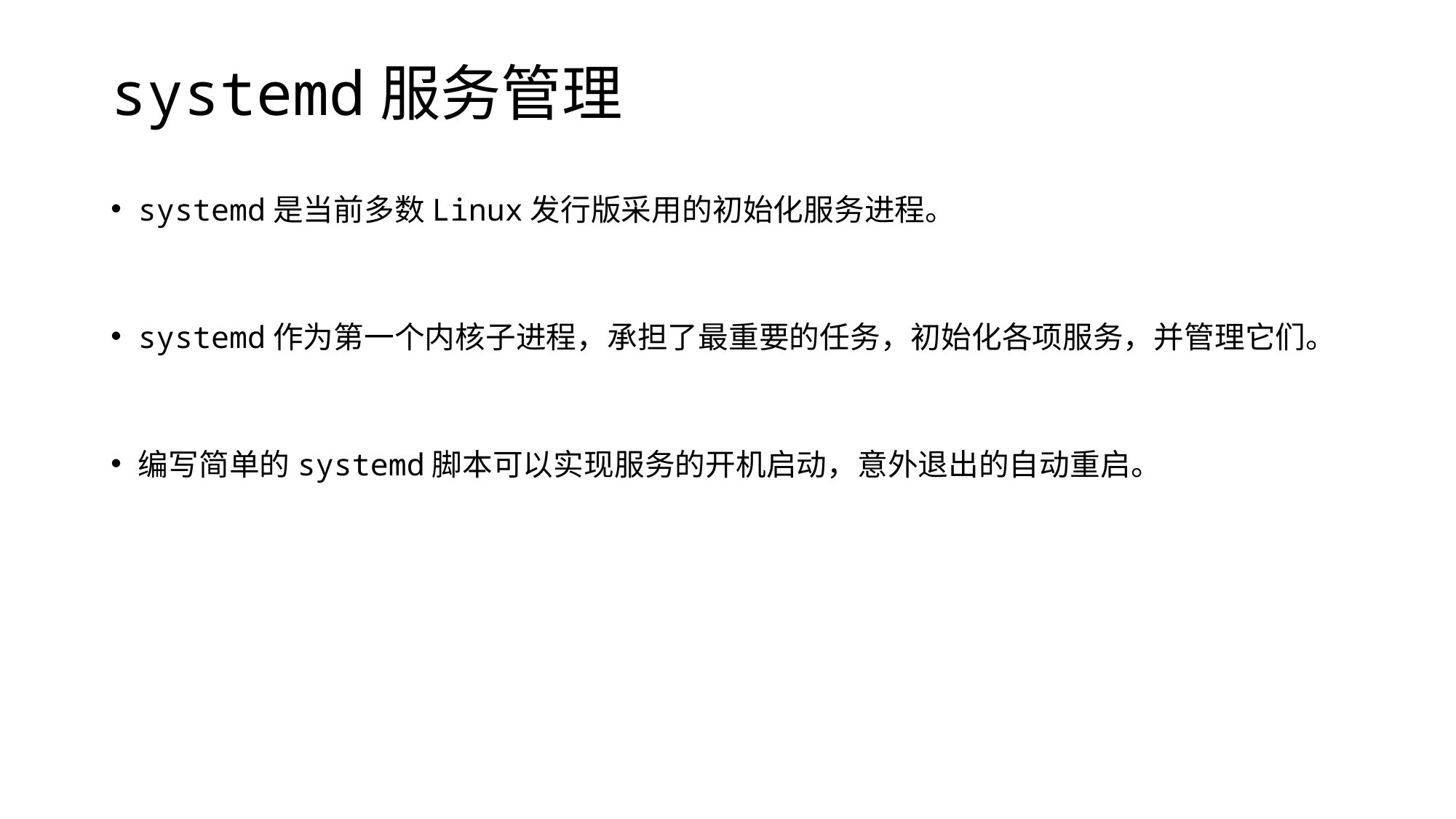

# systemd服务管理
systemd是当前多数Linux发行版采用的初始化服务进程。

systemd作为第一个内核子进程，承担了最重要的任务，初始化各项服务，并管理它们。

编写简单的systemd脚本可以实现服务的开机启动，意外退出的自动重启。